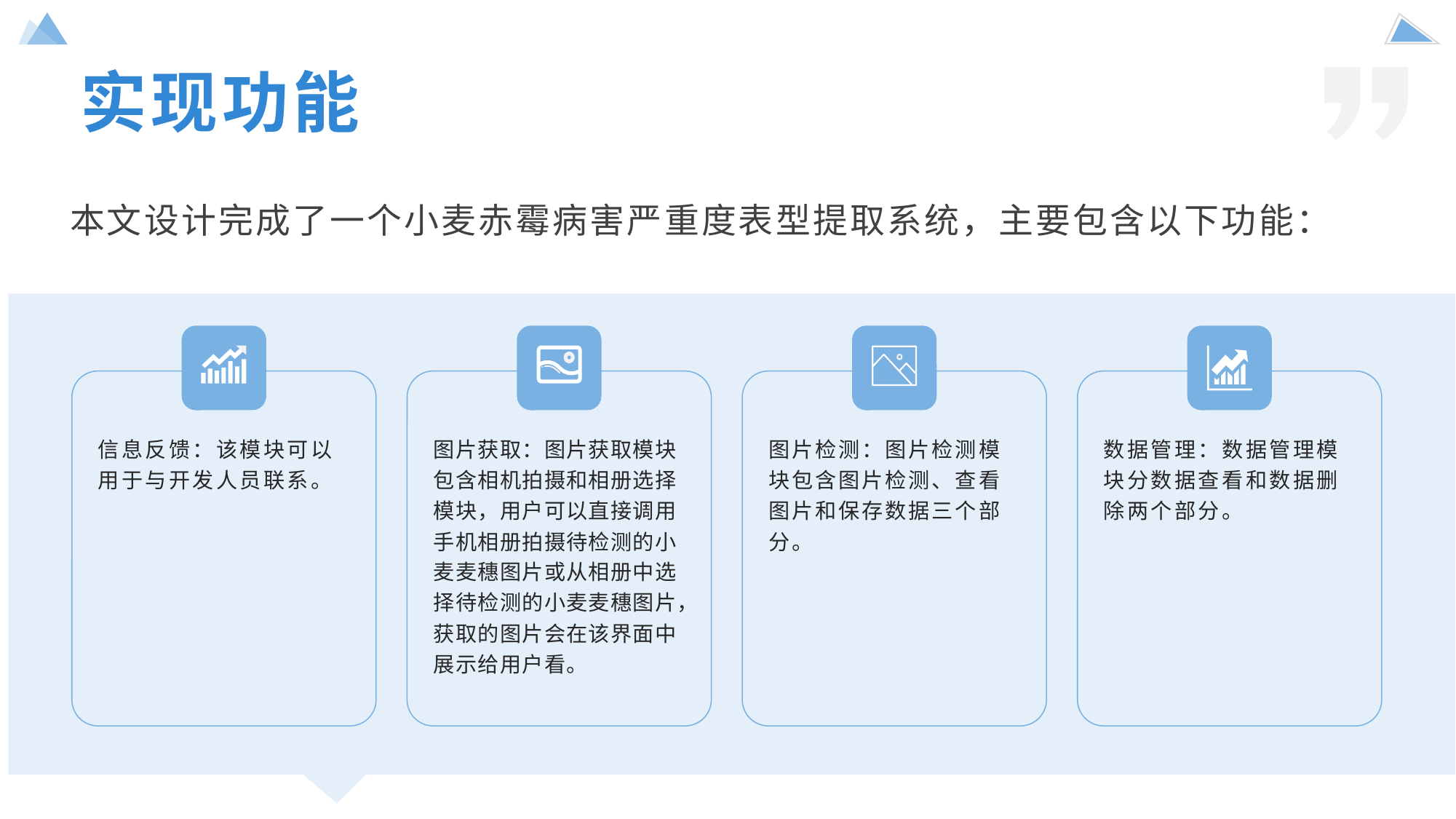

实现功能

本文设计完成了一个小麦赤霉病害严重度表型提取系统，主要包含以下功能：

信息反馈：该模块可以用于与开发人员联系。
图片获取：图片获取模块包含相机拍摄和相册选择模块，用户可以直接调用手机相册拍摄待检测的小麦麦穗图片或从相册中选择待检测的小麦麦穗图片，获取的图片会在该界面中展示给用户看。
图片检测：图片检测模块包含图片检测、查看图片和保存数据三个部分。
数据管理：数据管理模块分数据查看和数据删除两个部分。